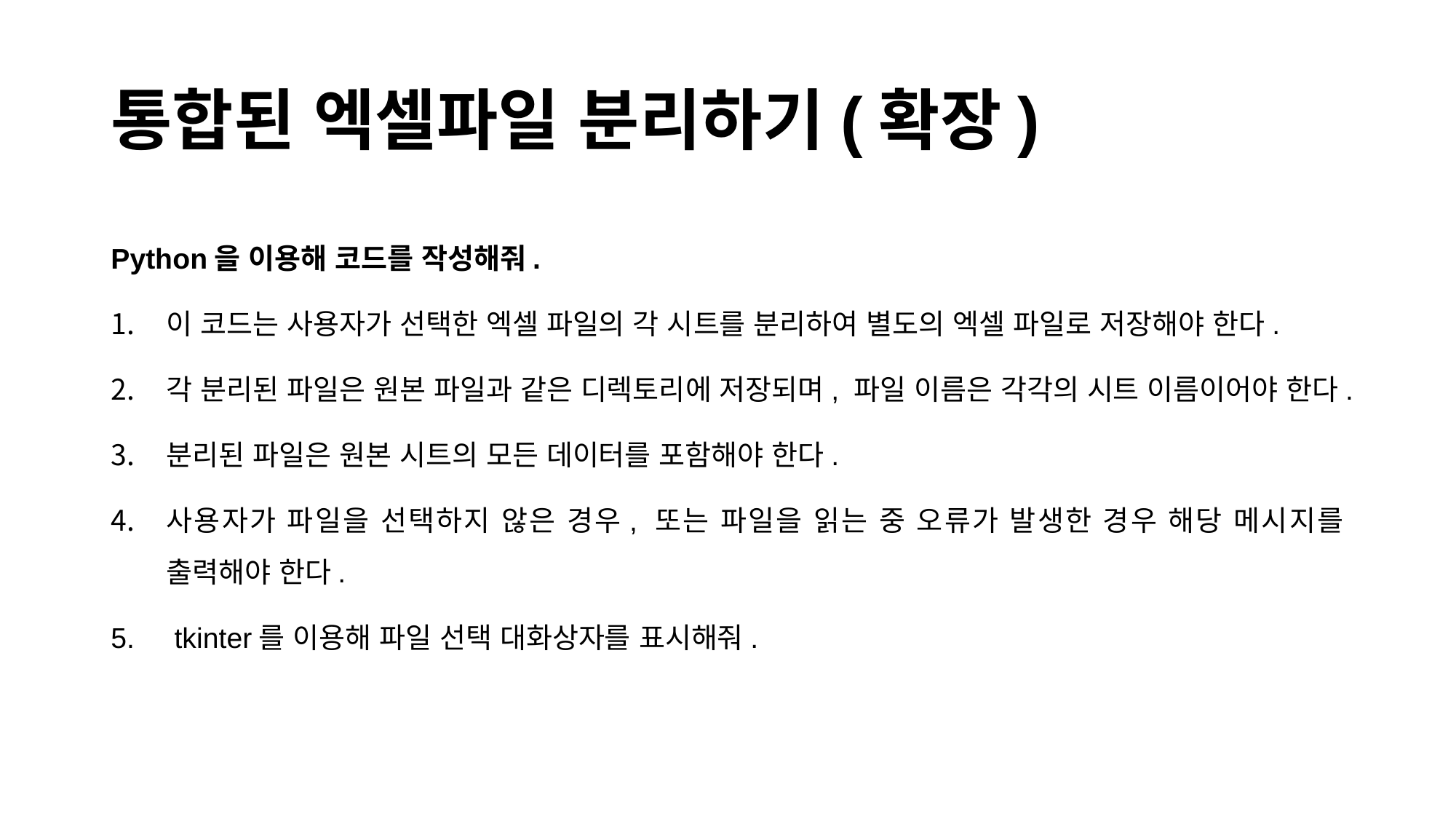

# 통합된 엑셀파일 분리하기(확장)
Python을 이용해 코드를 작성해줘.
이 코드는 사용자가 선택한 엑셀 파일의 각 시트를 분리하여 별도의 엑셀 파일로 저장해야 한다.
각 분리된 파일은 원본 파일과 같은 디렉토리에 저장되며, 파일 이름은 각각의 시트 이름이어야 한다.
분리된 파일은 원본 시트의 모든 데이터를 포함해야 한다.
사용자가 파일을 선택하지 않은 경우, 또는 파일을 읽는 중 오류가 발생한 경우 해당 메시지를 출력해야 한다.
 tkinter를 이용해 파일 선택 대화상자를 표시해줘.